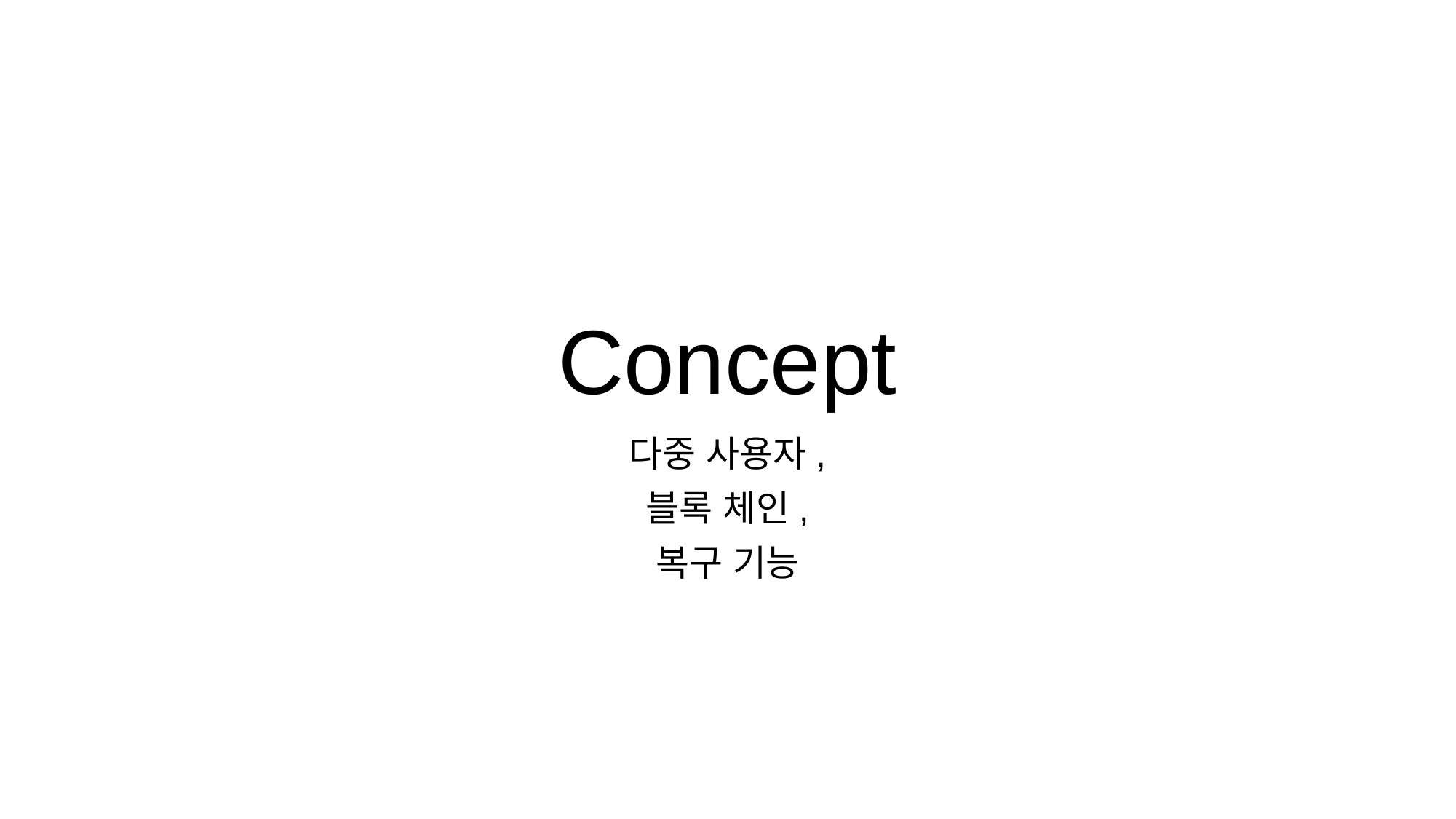

# Concept
다중 사용자,
블록 체인,
복구 기능